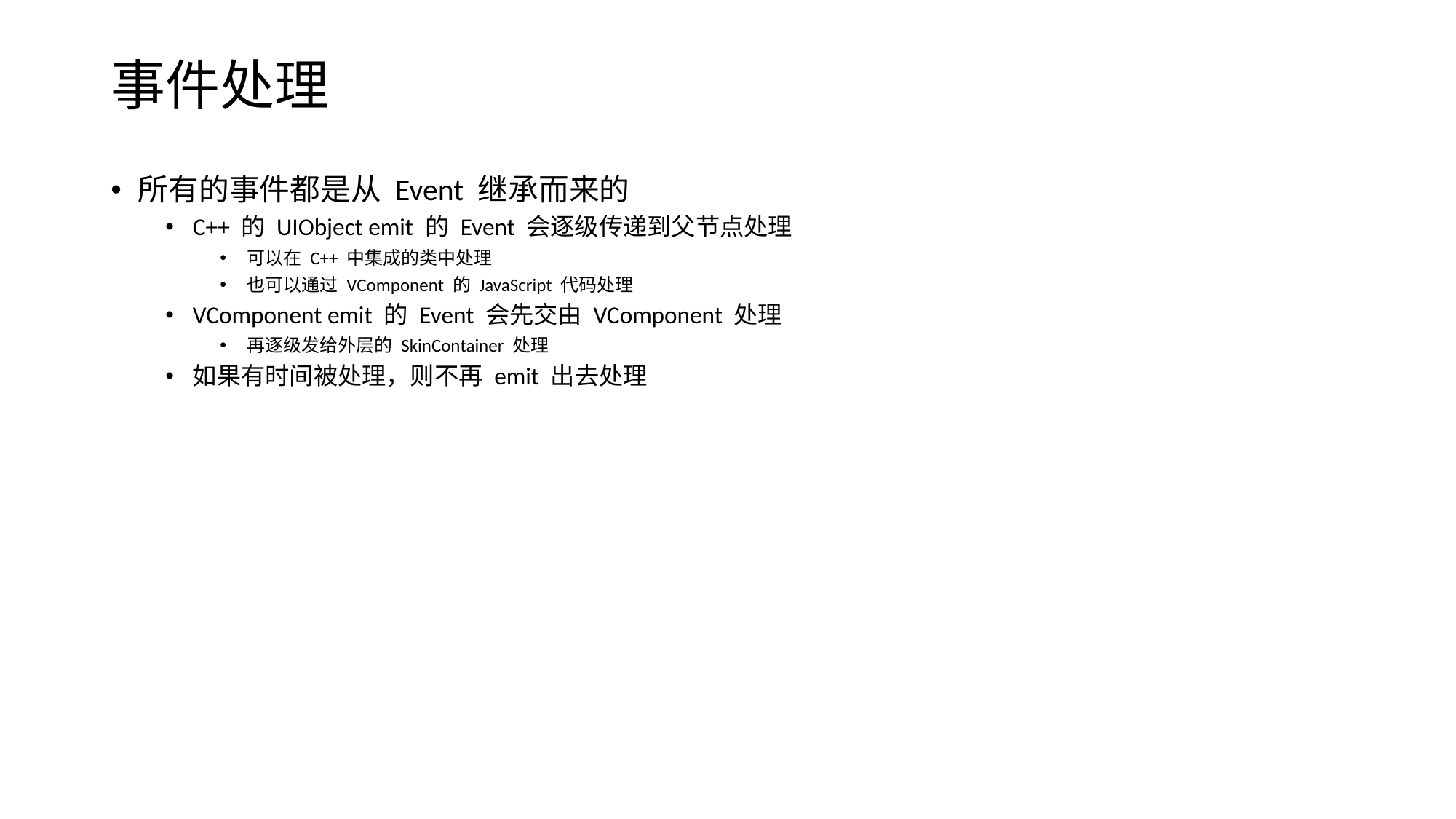

# 事件处理
所有的事件都是从 Event 继承而来的
C++ 的 UIObject emit 的 Event 会逐级传递到父节点处理
可以在 C++ 中集成的类中处理
也可以通过 VComponent 的 JavaScript 代码处理
VComponent emit 的 Event 会先交由 VComponent 处理
再逐级发给外层的 SkinContainer 处理
如果有时间被处理，则不再 emit 出去处理